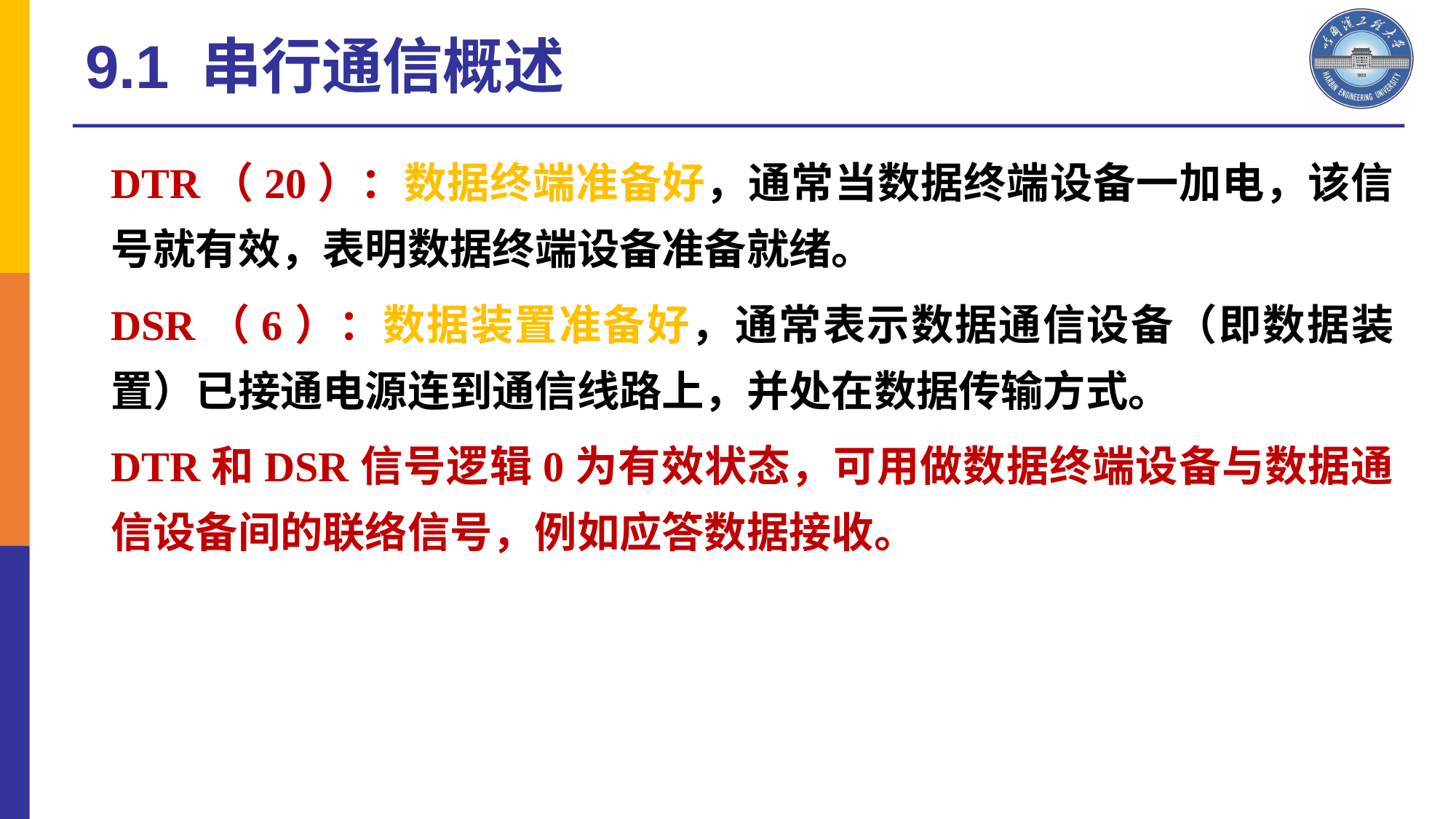

9.1 串行通信概述
DTR（20）：数据终端准备好，通常当数据终端设备一加电，该信号就有效，表明数据终端设备准备就绪。
DSR（6）：数据装置准备好，通常表示数据通信设备（即数据装置）已接通电源连到通信线路上，并处在数据传输方式。
DTR和DSR信号逻辑0为有效状态，可用做数据终端设备与数据通信设备间的联络信号，例如应答数据接收。